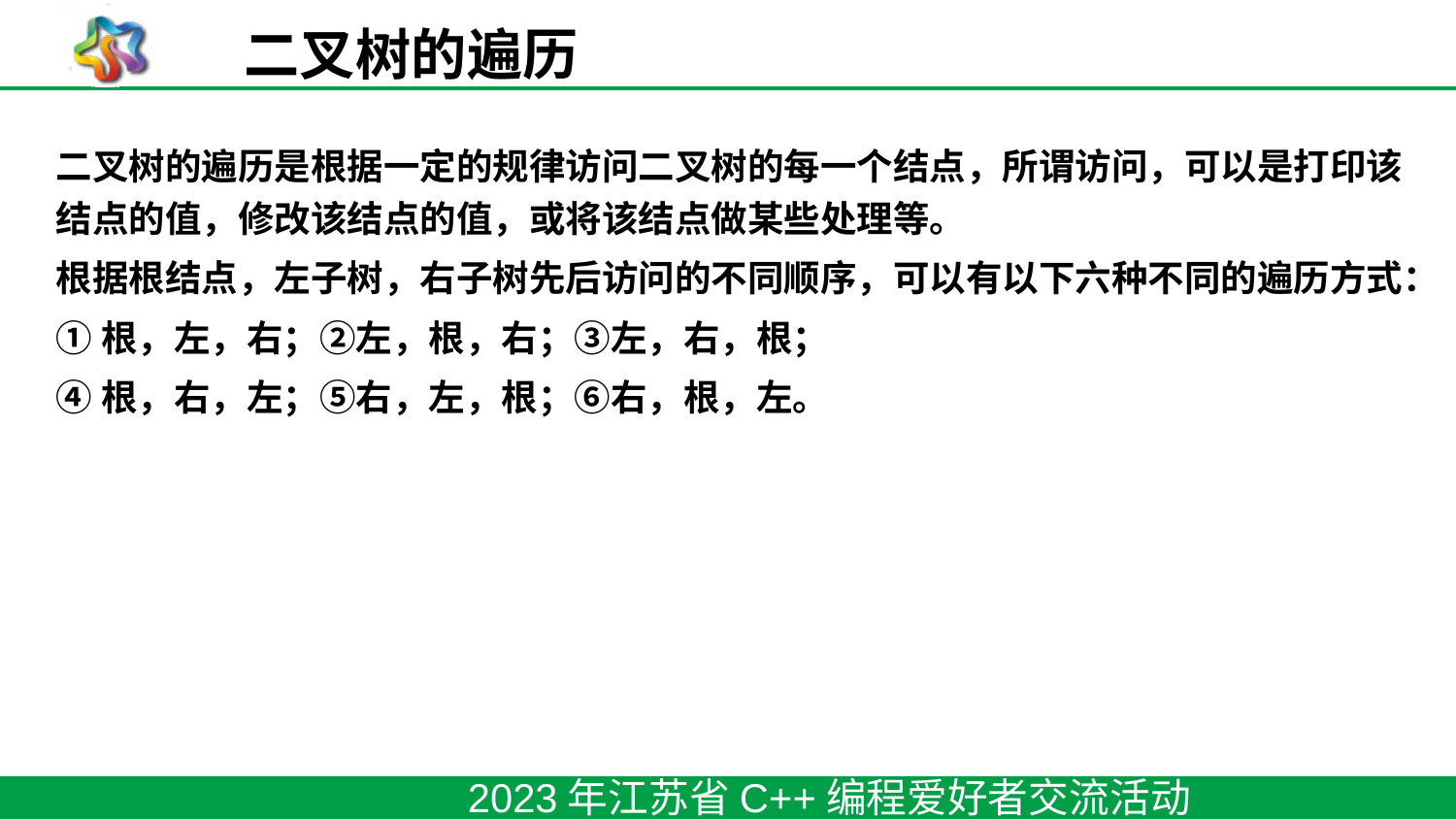

# 二叉树的遍历
二叉树的遍历是根据一定的规律访问二叉树的每一个结点，所谓访问，可以是打印该结点的值，修改该结点的值，或将该结点做某些处理等。
根据根结点，左子树，右子树先后访问的不同顺序，可以有以下六种不同的遍历方式：
①根，左，右；②左，根，右；③左，右，根；
④根，右，左；⑤右，左，根；⑥右，根，左。